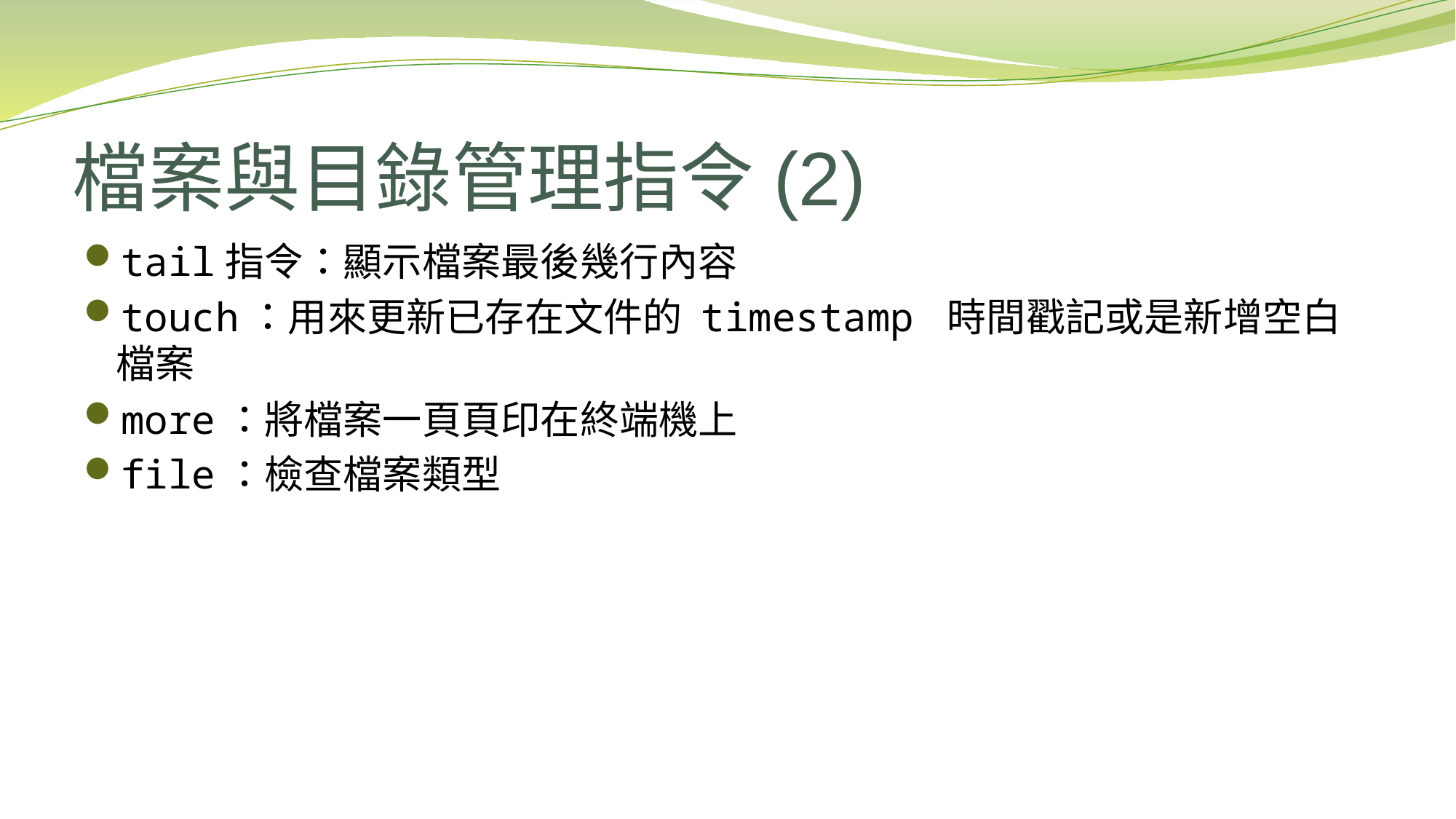

# 檔案與目錄管理指令(2)
tail指令：顯示檔案最後幾行內容
touch：用來更新已存在文件的 timestamp 時間戳記或是新增空白檔案
more：將檔案一頁頁印在終端機上
file：檢查檔案類型